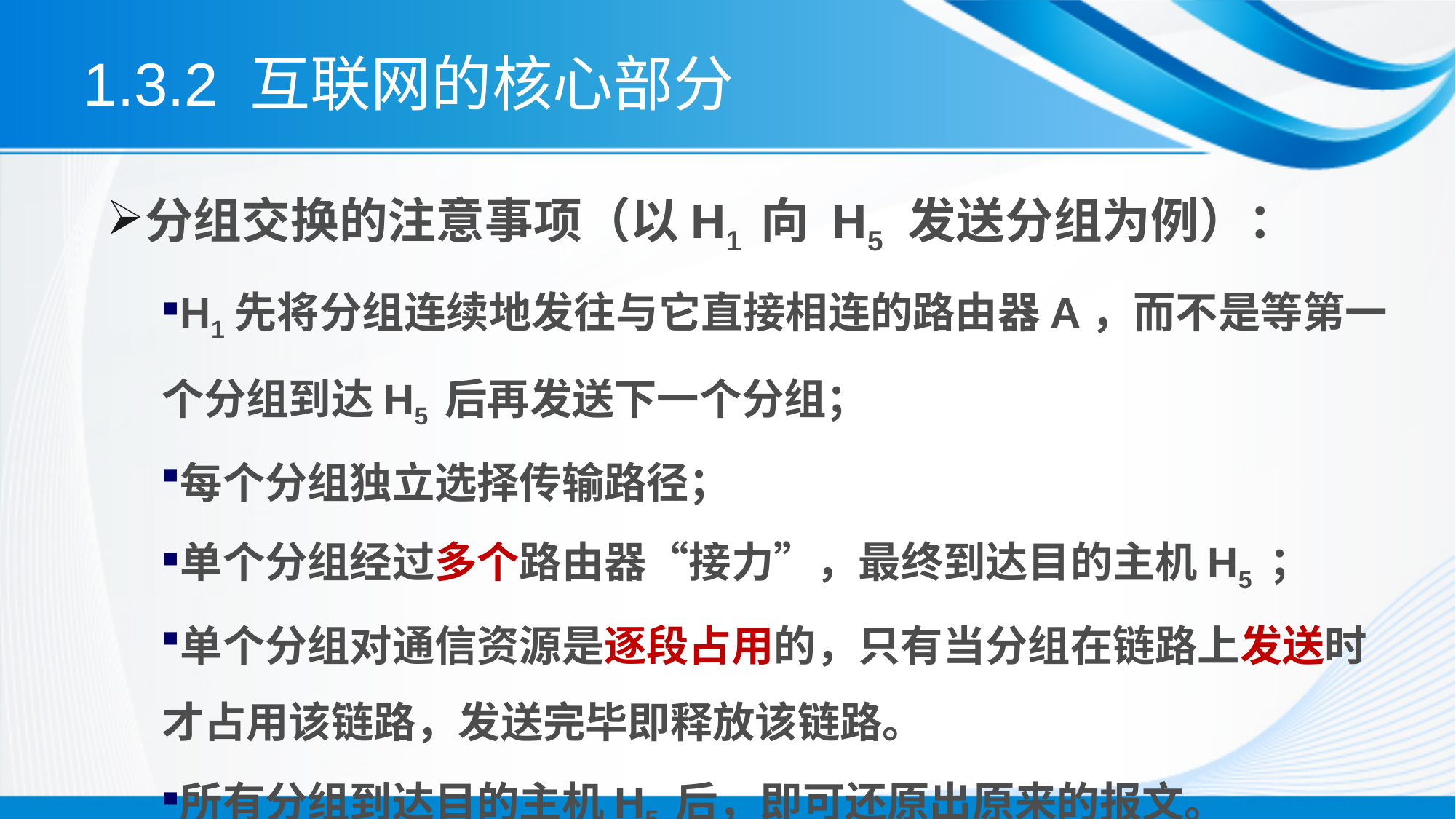

1.3.2 互联网的核心部分
分组交换的注意事项（以H1 向 H5 发送分组为例）：
H1先将分组连续地发往与它直接相连的路由器A，而不是等第一个分组到达H5 后再发送下一个分组；
每个分组独立选择传输路径；
单个分组经过多个路由器“接力”，最终到达目的主机H5 ；
单个分组对通信资源是逐段占用的，只有当分组在链路上发送时才占用该链路，发送完毕即释放该链路。
所有分组到达目的主机H5 后，即可还原出原来的报文。